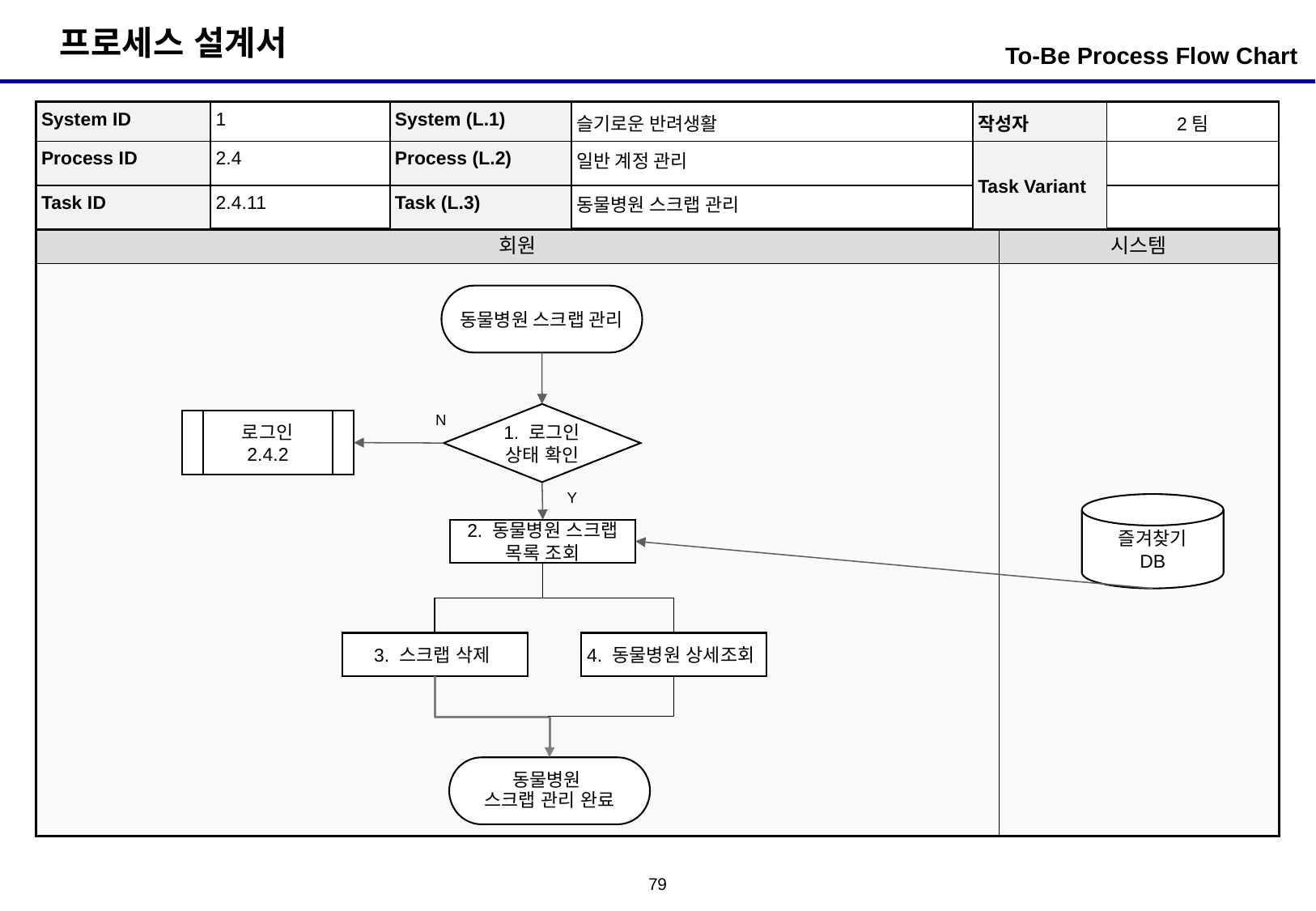

To-Be Process Flow Chart
| System ID | 1 | System (L.1) | 슬기로운 반려생활 | 작성자 | 2팀 |
| --- | --- | --- | --- | --- | --- |
| Process ID | 2.4 | Process (L.2) | 일반 계정 관리 | Task Variant |  |
| Task ID | 2.4.11 | Task (L.3) | 동물병원 스크랩 관리 |  |  |
| 회원 | 시스템 |
| --- | --- |
|  |  |
동물병원 스크랩 관리
1. 로그인 상태 확인
N
로그인
2.4.2
Y
즐겨찾기
DB
2. 동물병원 스크랩 목록 조회
3. 스크랩 삭제
4. 동물병원 상세조회
동물병원
스크랩 관리 완료